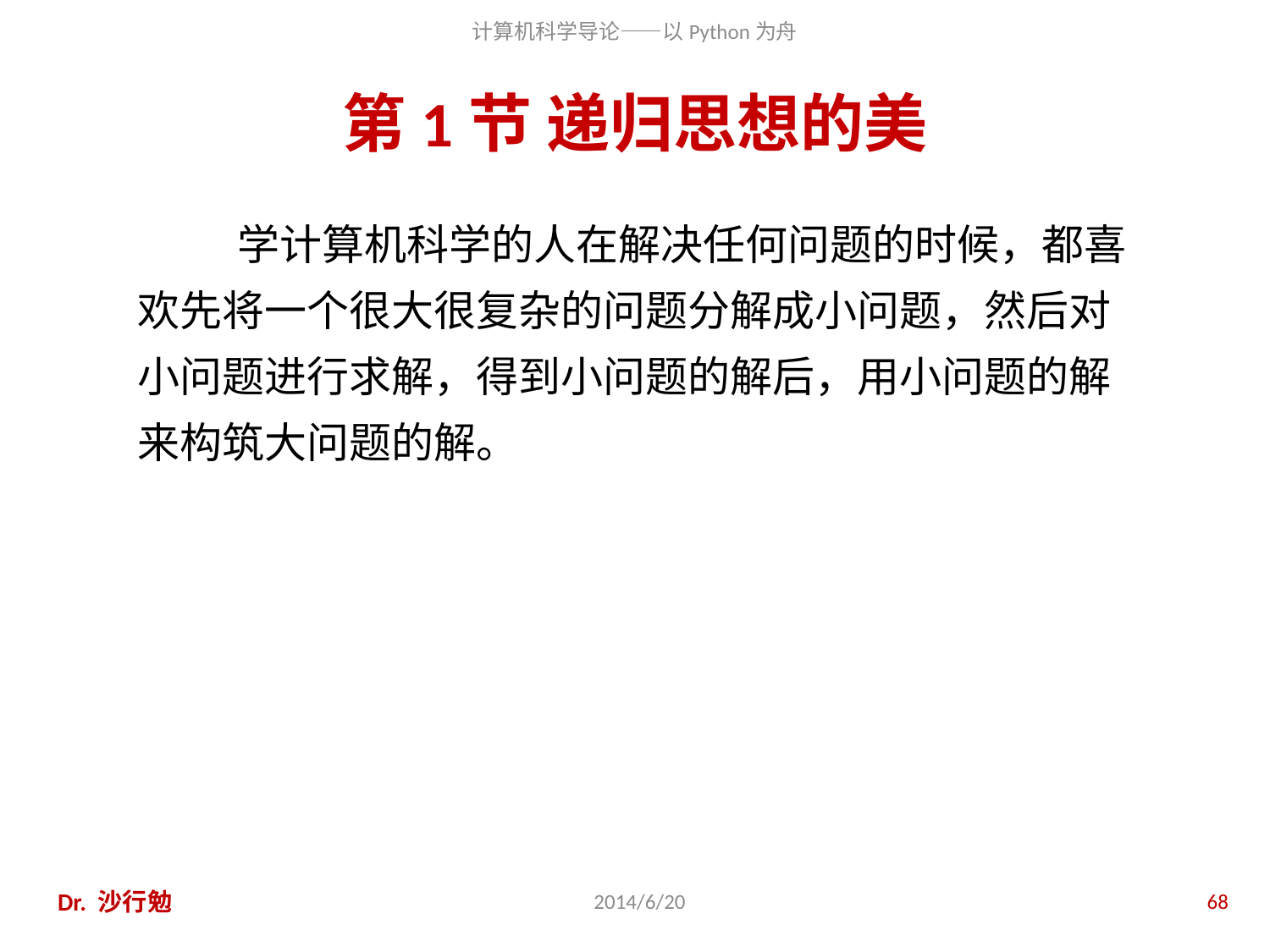

# 第1节 递归思想的美
学计算机科学的人在解决任何问题的时候，都喜欢先将一个很大很复杂的问题分解成小问题，然后对小问题进行求解，得到小问题的解后，用小问题的解来构筑大问题的解。
Dr. 沙行勉
2014/6/20
68